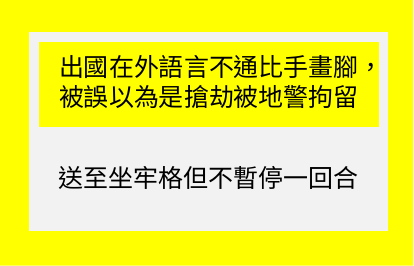

#

出國在外語言不通比手畫腳，被誤以為是搶劫被地警拘留

送至坐牢格但不暫停一回合